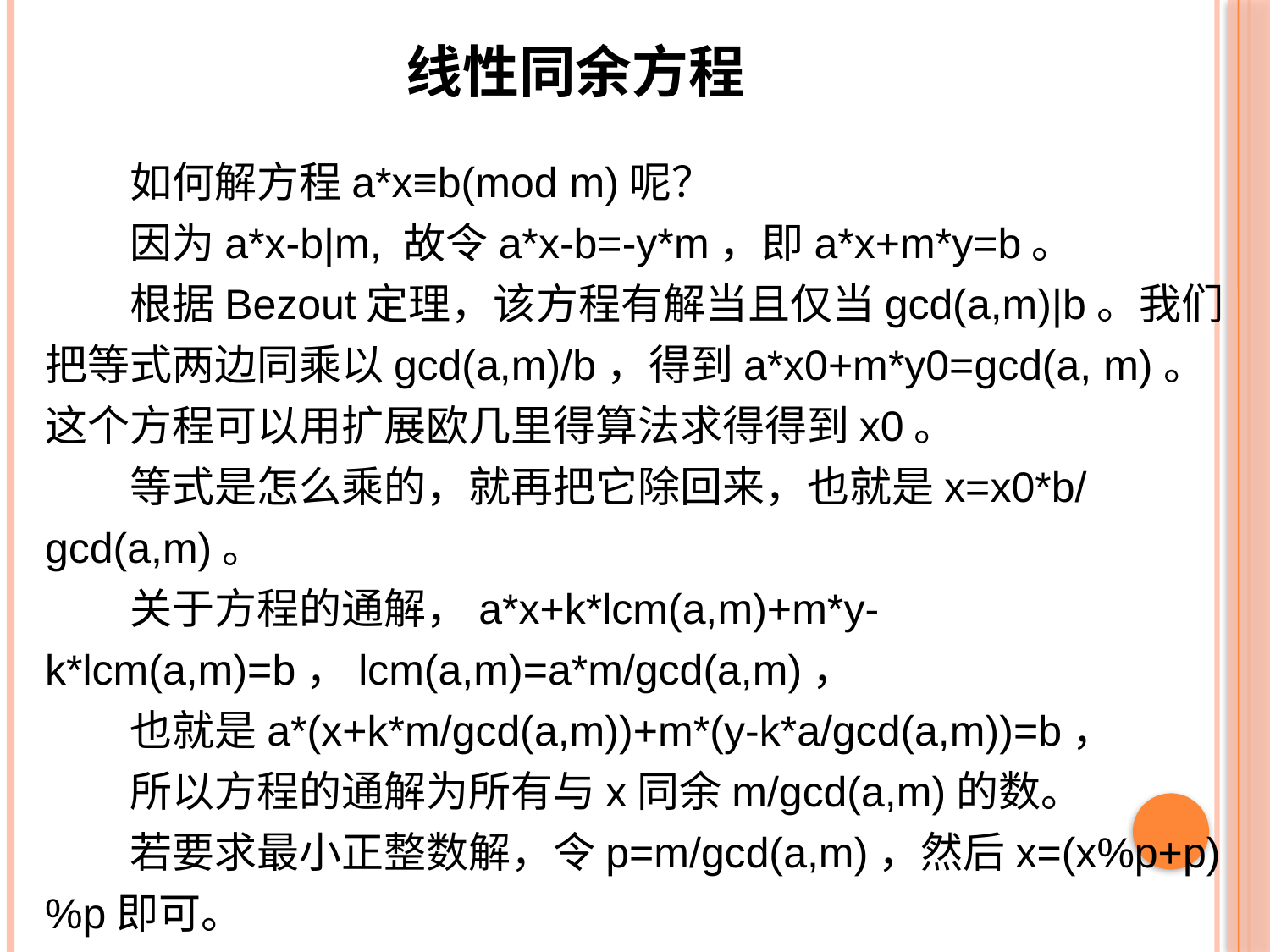

线性同余方程
如何解方程a*x≡b(mod m)呢？
因为a*x-b|m, 故令a*x-b=-y*m，即a*x+m*y=b。
根据Bezout定理，该方程有解当且仅当gcd(a,m)|b。我们把等式两边同乘以gcd(a,m)/b，得到a*x0+m*y0=gcd(a, m)。这个方程可以用扩展欧几里得算法求得得到x0。
等式是怎么乘的，就再把它除回来，也就是x=x0*b/gcd(a,m)。
关于方程的通解，a*x+k*lcm(a,m)+m*y-k*lcm(a,m)=b，lcm(a,m)=a*m/gcd(a,m)，
也就是a*(x+k*m/gcd(a,m))+m*(y-k*a/gcd(a,m))=b，
所以方程的通解为所有与x同余m/gcd(a,m)的数。
若要求最小正整数解，令p=m/gcd(a,m)，然后x=(x%p+p)%p即可。